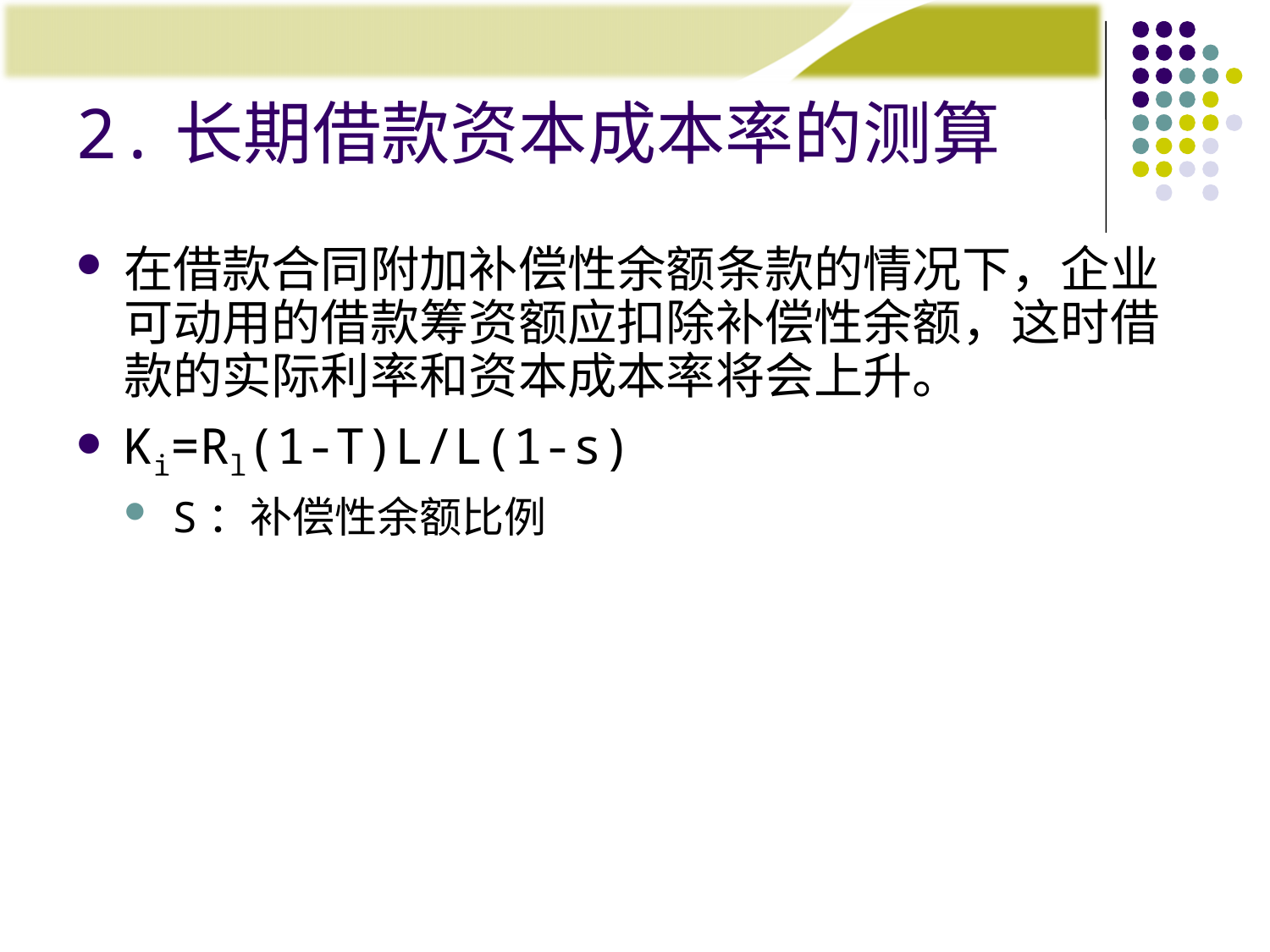

# 2.长期借款资本成本率的测算
在借款合同附加补偿性余额条款的情况下，企业可动用的借款筹资额应扣除补偿性余额，这时借款的实际利率和资本成本率将会上升。
Ki=Rl(1-T)L/L(1-s)
S：补偿性余额比例